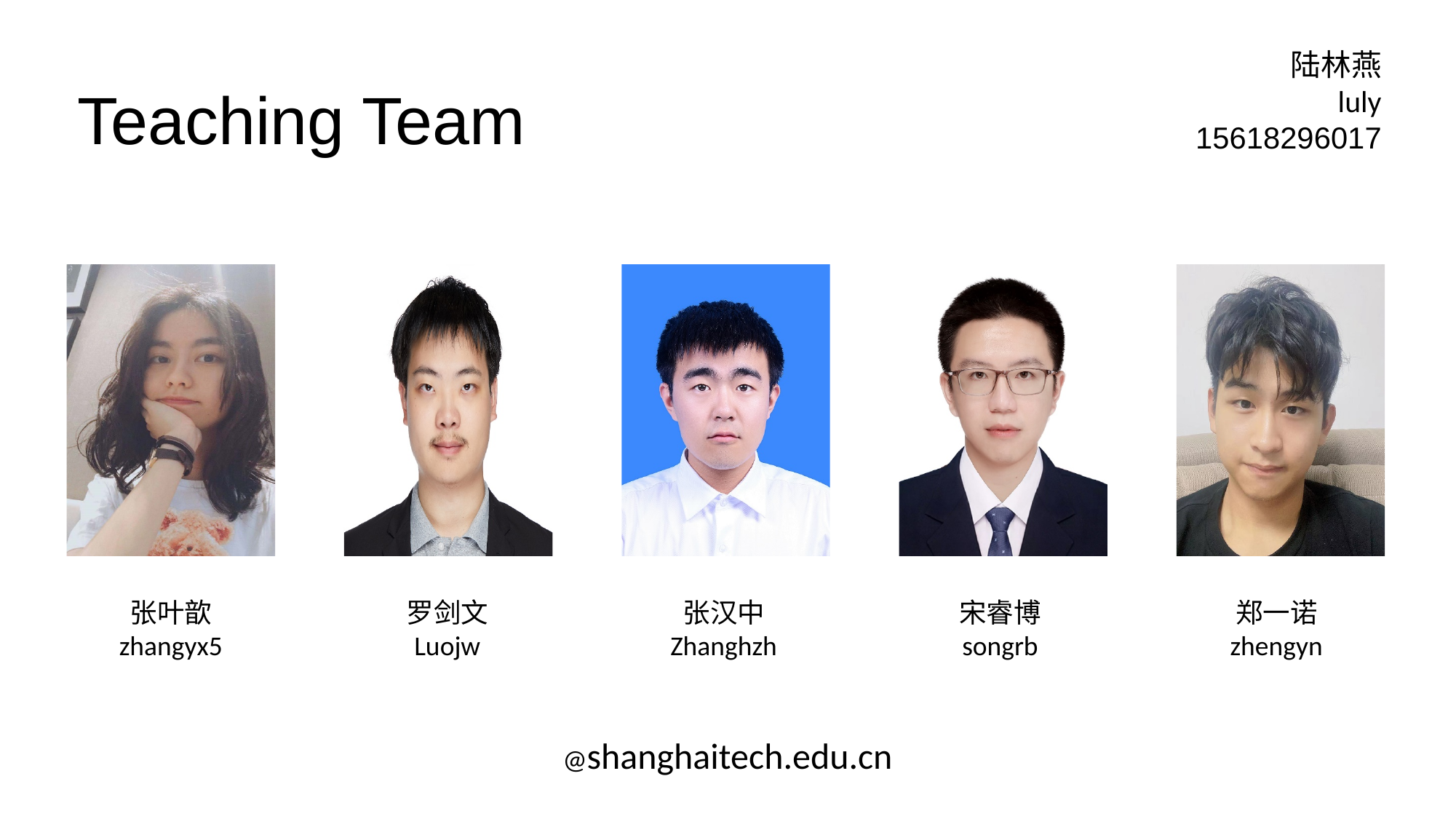

陆林燕
luly
15618296017
# Teaching Team

张叶歆
zhangyx5
罗剑文
Luojw
张汉中
Zhanghzh
宋睿博
songrb
郑一诺
zhengyn
@shanghaitech.edu.cn